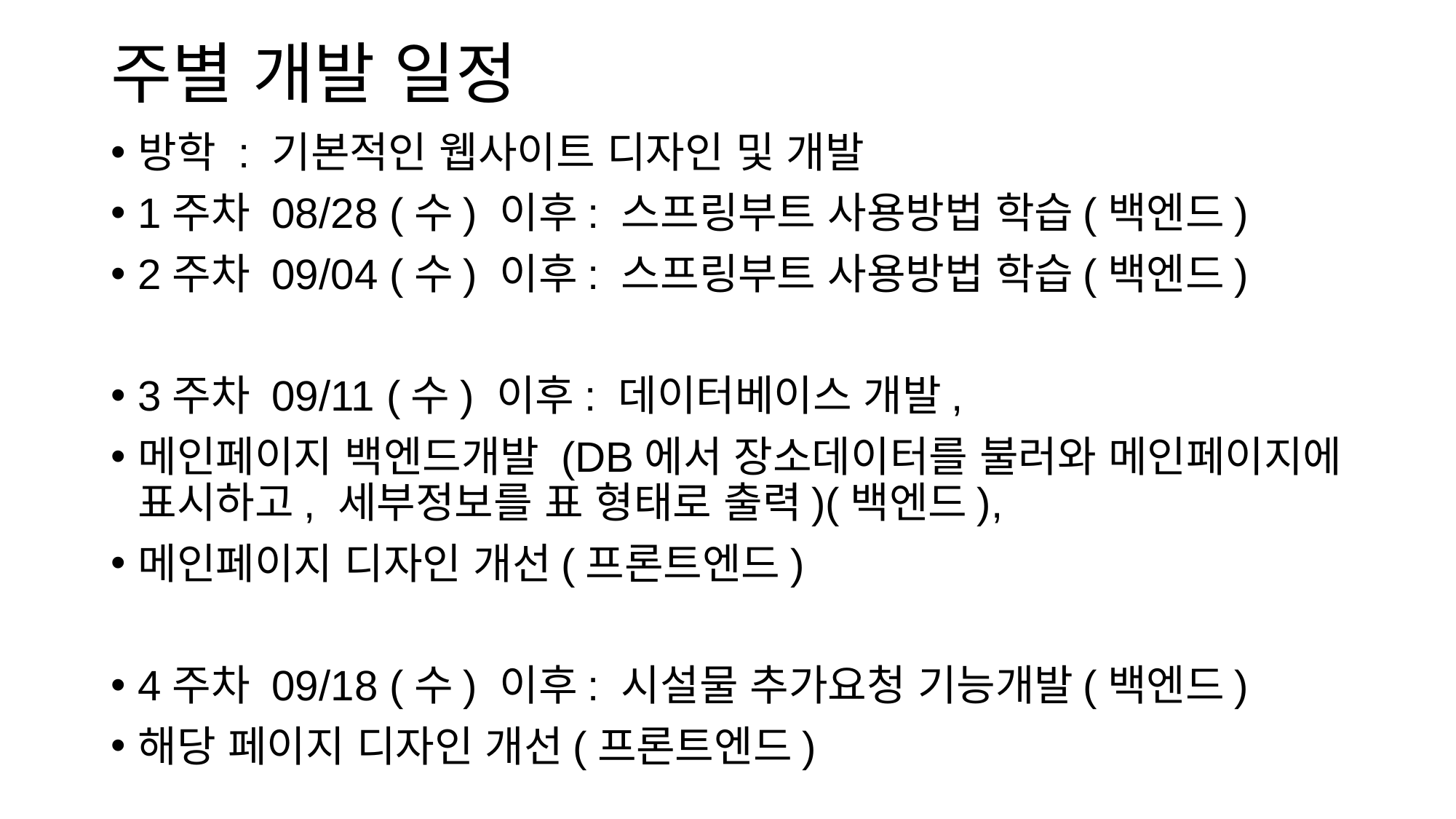

# 주별 개발 일정
방학 : 기본적인 웹사이트 디자인 및 개발
1주차 08/28 (수) 이후: 스프링부트 사용방법 학습(백엔드)
2주차 09/04 (수) 이후: 스프링부트 사용방법 학습(백엔드)

3주차 09/11 (수) 이후: 데이터베이스 개발,
메인페이지 백엔드개발 (DB에서 장소데이터를 불러와 메인페이지에 표시하고, 세부정보를 표 형태로 출력)(백엔드),
메인페이지 디자인 개선(프론트엔드)

4주차 09/18 (수) 이후: 시설물 추가요청 기능개발(백엔드)
해당 페이지 디자인 개선(프론트엔드)